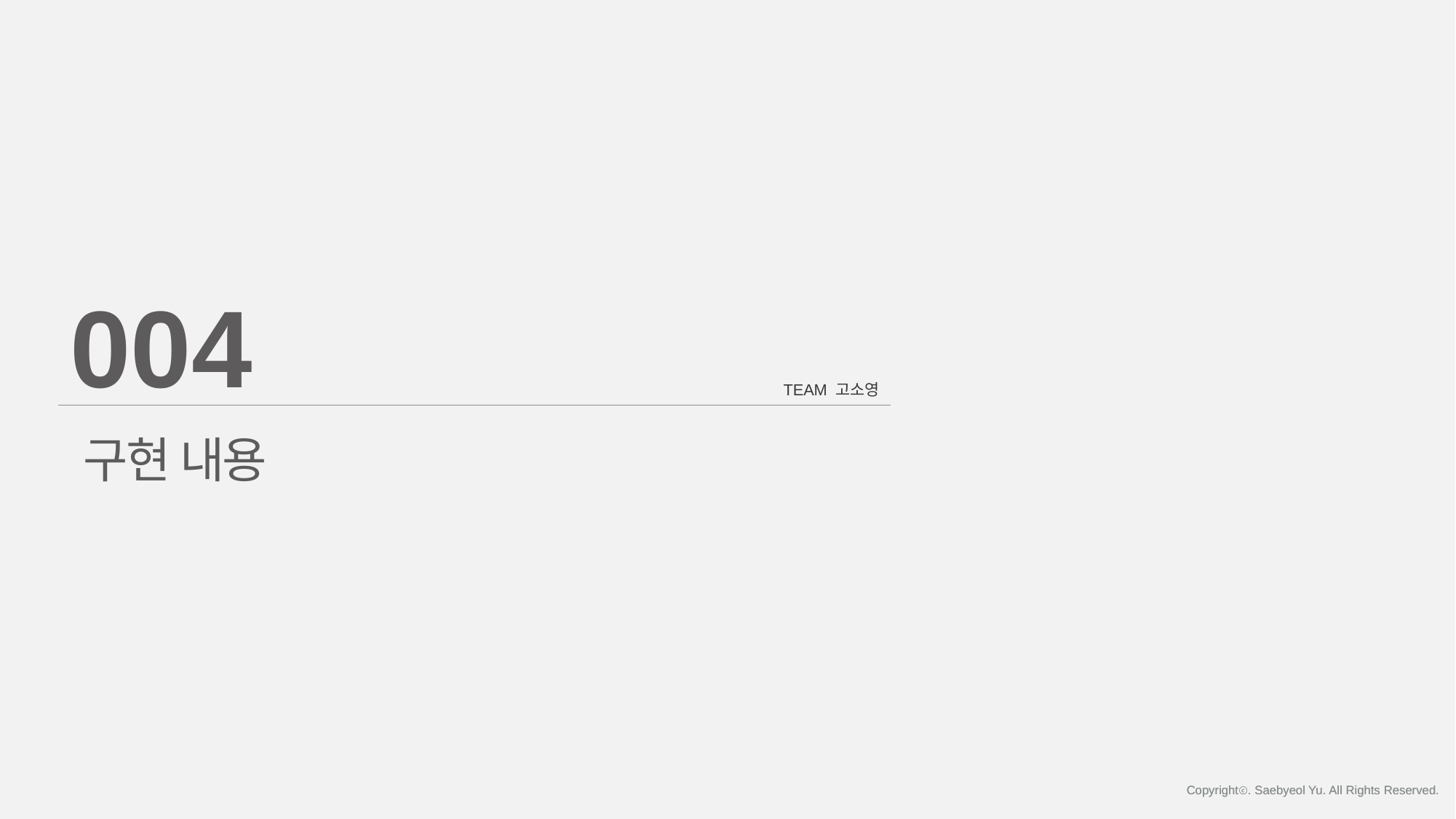

004
TEAM 고소영
구현 내용
Copyrightⓒ. Saebyeol Yu. All Rights Reserved.